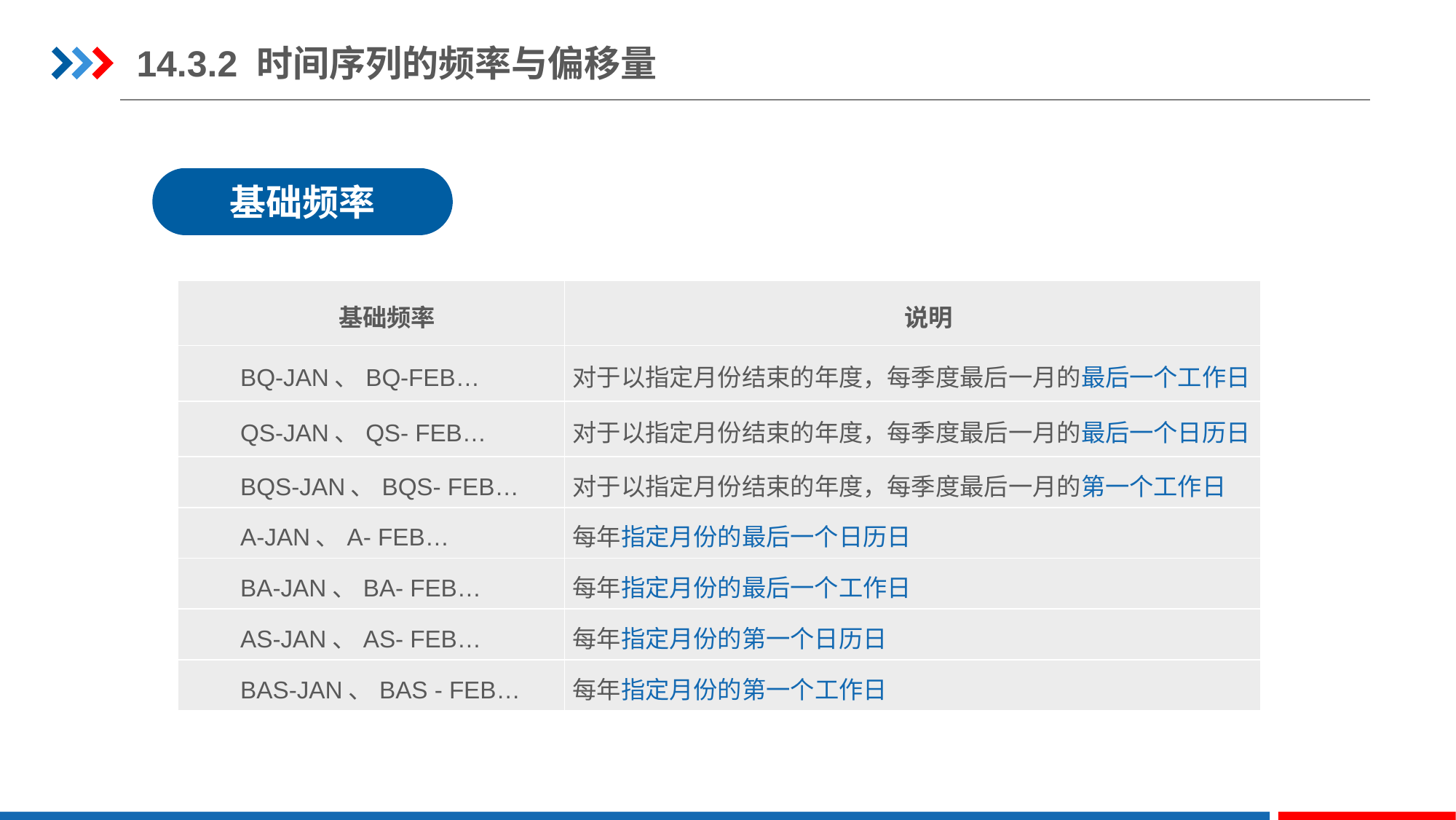

14.3.2 时间序列的频率与偏移量
基础频率
| 基础频率 | 说明 |
| --- | --- |
| BQ-JAN、BQ-FEB… | 对于以指定月份结束的年度，每季度最后一月的最后一个工作日 |
| QS-JAN、QS- FEB… | 对于以指定月份结束的年度，每季度最后一月的最后一个日历日 |
| BQS-JAN、BQS- FEB… | 对于以指定月份结束的年度，每季度最后一月的第一个工作日 |
| A-JAN、A- FEB… | 每年指定月份的最后一个日历日 |
| BA-JAN、BA- FEB… | 每年指定月份的最后一个工作日 |
| AS-JAN、AS- FEB… | 每年指定月份的第一个日历日 |
| BAS-JAN、BAS - FEB… | 每年指定月份的第一个工作日 |